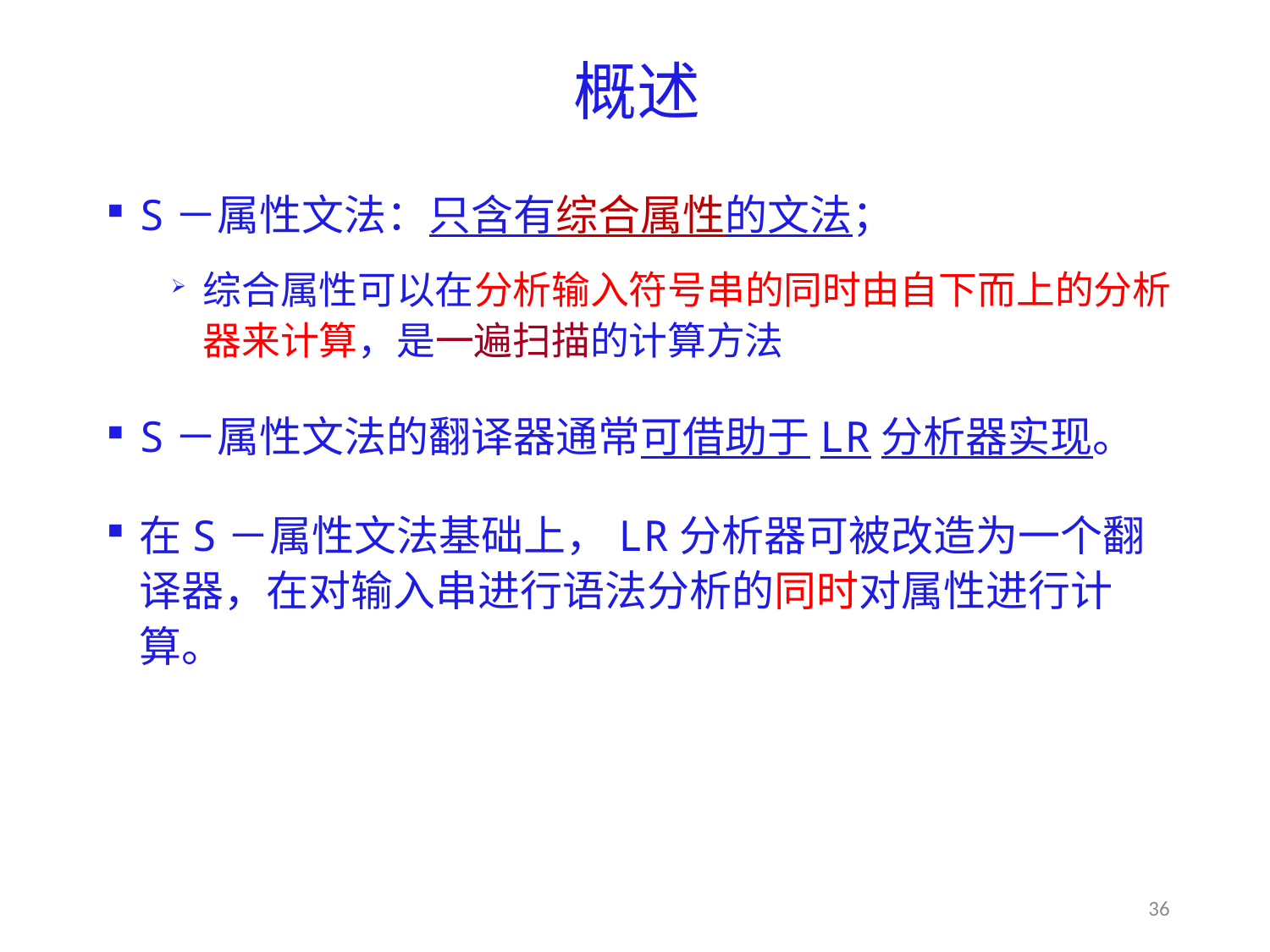

# 概述
S－属性文法：只含有综合属性的文法；
综合属性可以在分析输入符号串的同时由自下而上的分析器来计算，是一遍扫描的计算方法
S－属性文法的翻译器通常可借助于LR分析器实现。
在S－属性文法基础上，LR分析器可被改造为一个翻译器，在对输入串进行语法分析的同时对属性进行计算。
36